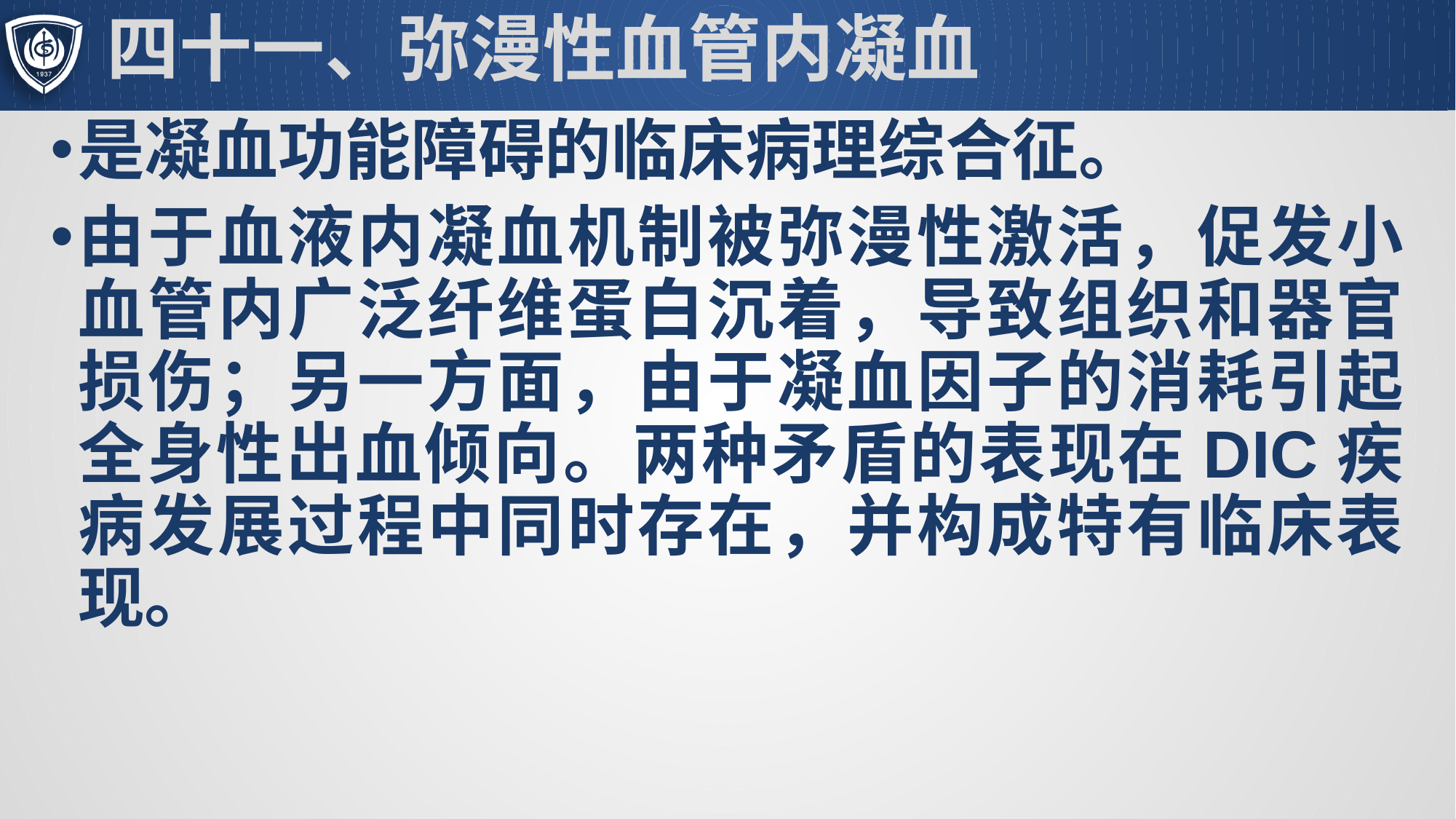

# 四十一、弥漫性血管内凝血
是凝血功能障碍的临床病理综合征。
由于血液内凝血机制被弥漫性激活，促发小血管内广泛纤维蛋白沉着，导致组织和器官损伤；另一方面，由于凝血因子的消耗引起全身性出血倾向。两种矛盾的表现在DIC疾病发展过程中同时存在，并构成特有临床表现。